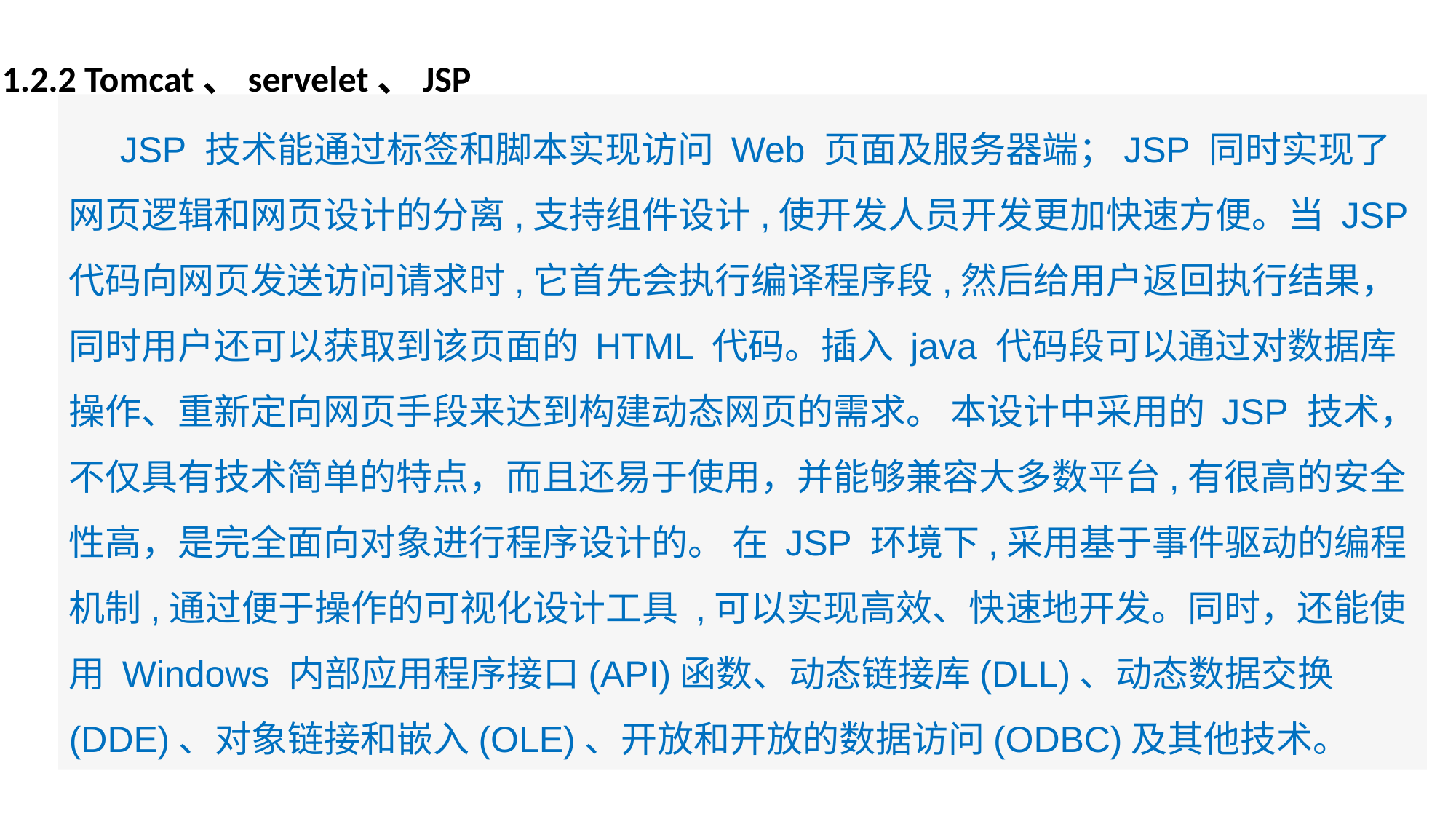

1.2.2 Tomcat、servelet、JSP
     JSP 技术能通过标签和脚本实现访问 Web 页面及服务器端；JSP 同时实现了网页逻辑和网页设计的分离,支持组件设计,使开发人员开发更加快速方便。当 JSP代码向网页发送访问请求时,它首先会执行编译程序段,然后给用户返回执行结果，同时用户还可以获取到该页面的 HTML 代码。插入 java 代码段可以通过对数据库操作、重新定向网页手段来达到构建动态网页的需求。 本设计中采用的 JSP 技术，不仅具有技术简单的特点，而且还易于使用，并能够兼容大多数平台,有很高的安全性高，是完全面向对象进行程序设计的。 在 JSP 环境下,采用基于事件驱动的编程机制,通过便于操作的可视化设计工具 ,可以实现高效、快速地开发。同时，还能使用 Windows 内部应用程序接口(API)函数、动态链接库(DLL)、动态数据交换(DDE)、对象链接和嵌入(OLE)、开放和开放的数据访问(ODBC)及其他技术。